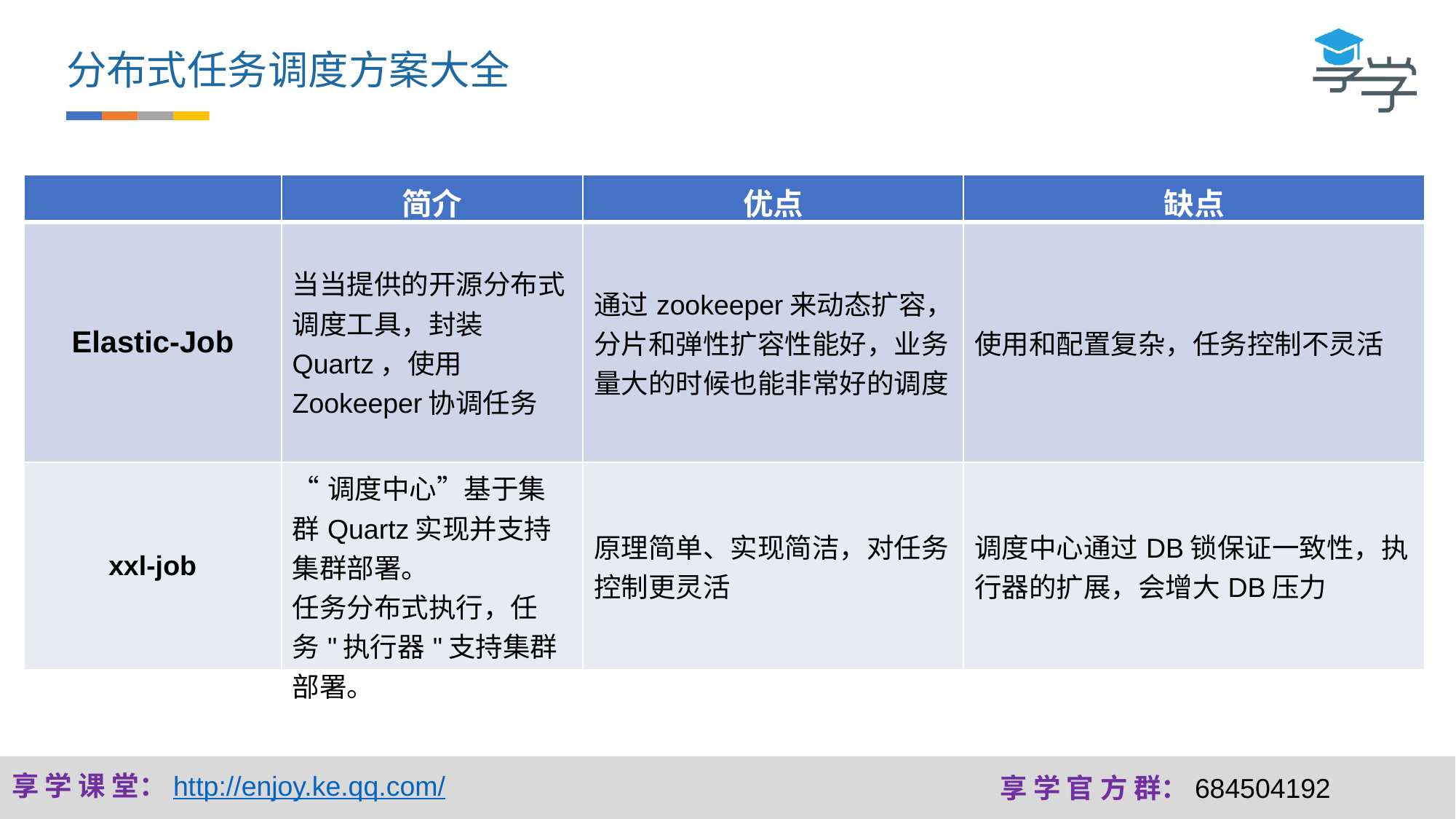

分布式任务调度方案大全

|  | 简介 | 优点 | 缺点 |
| --- | --- | --- | --- |
| Elastic-Job | 当当提供的开源分布式调度工具，封装Quartz，使用Zookeeper协调任务 | 通过zookeeper来动态扩容，分片和弹性扩容性能好，业务量大的时候也能非常好的调度 | 使用和配置复杂，任务控制不灵活 |
| xxl-job | “调度中心”基于集群Quartz实现并支持集群部署。 任务分布式执行，任务"执行器"支持集群部署。 | 原理简单、实现简洁，对任务控制更灵活 | 调度中心通过DB锁保证一致性，执行器的扩展，会增大DB压力 |